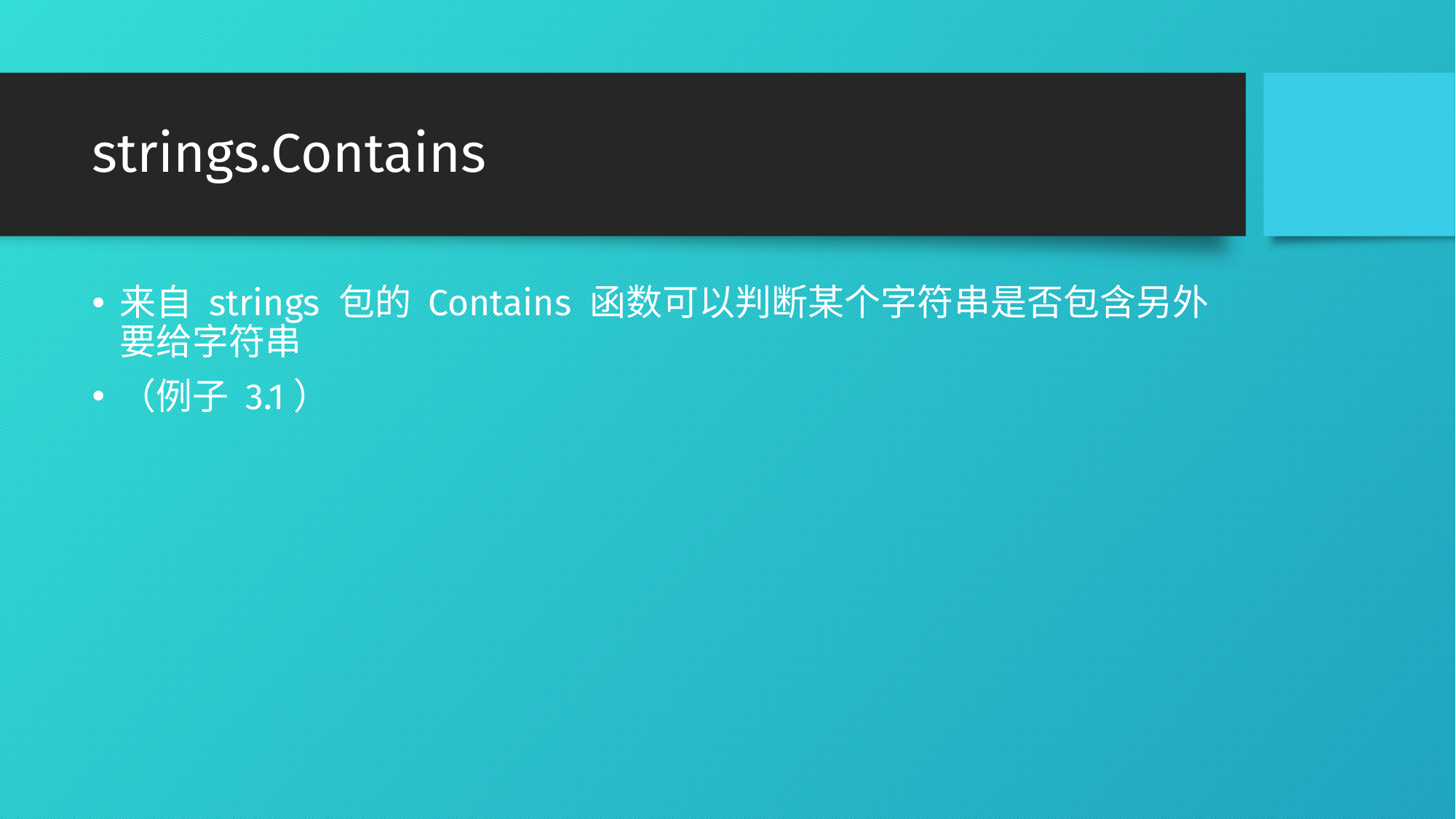

# strings.Contains
来自 strings 包的 Contains 函数可以判断某个字符串是否包含另外要给字符串
（例子 3.1）